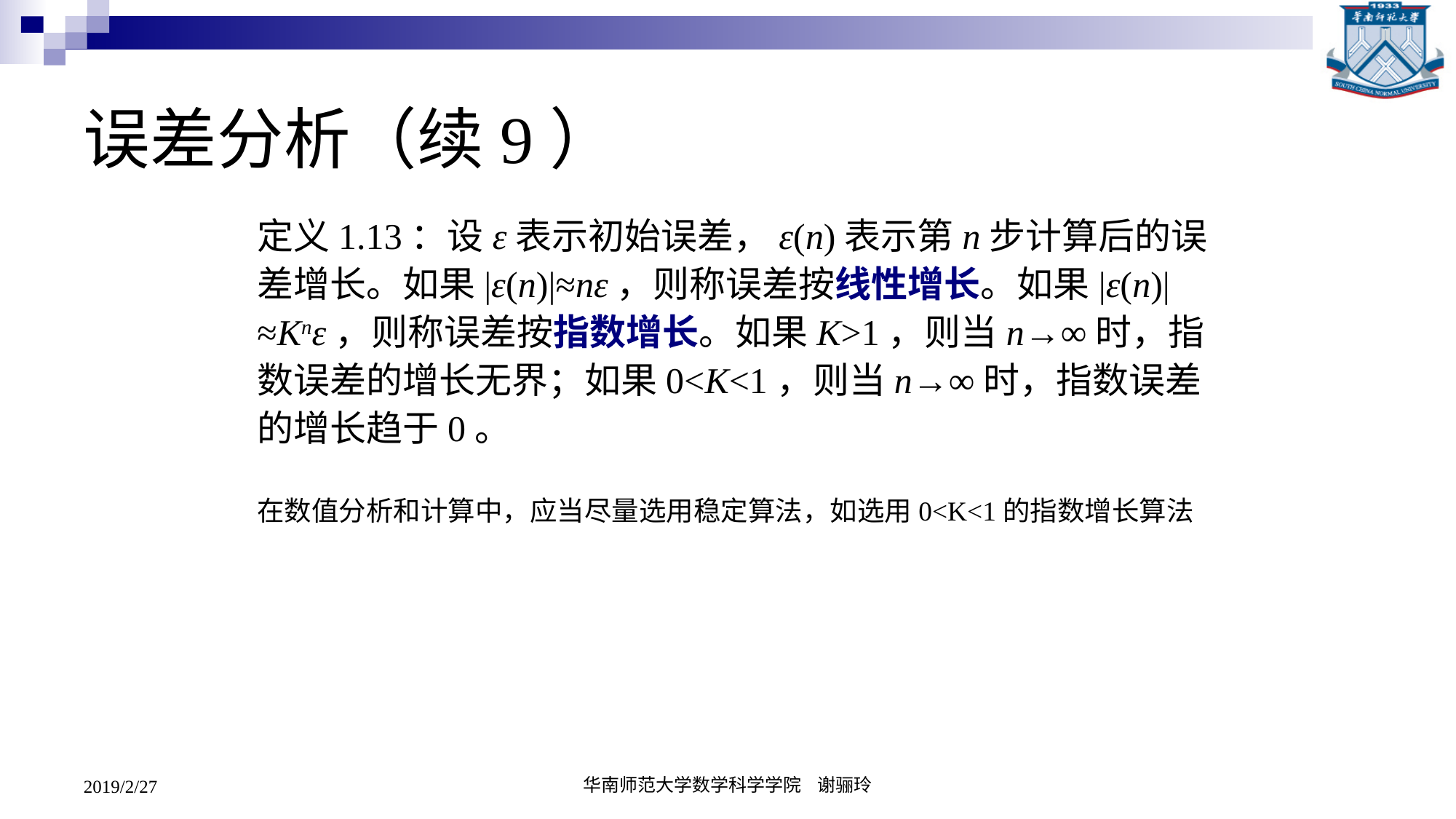

# 误差分析（续9）
定义1.13：设ε表示初始误差，ε(n)表示第n步计算后的误差增长。如果|ε(n)|≈nε，则称误差按线性增长。如果|ε(n)|≈Knε，则称误差按指数增长。如果K>1，则当n→∞时，指数误差的增长无界；如果0<K<1，则当n→∞时，指数误差的增长趋于0。
在数值分析和计算中，应当尽量选用稳定算法，如选用0<K<1的指数增长算法
2019/2/27
华南师范大学数学科学学院    谢骊玲